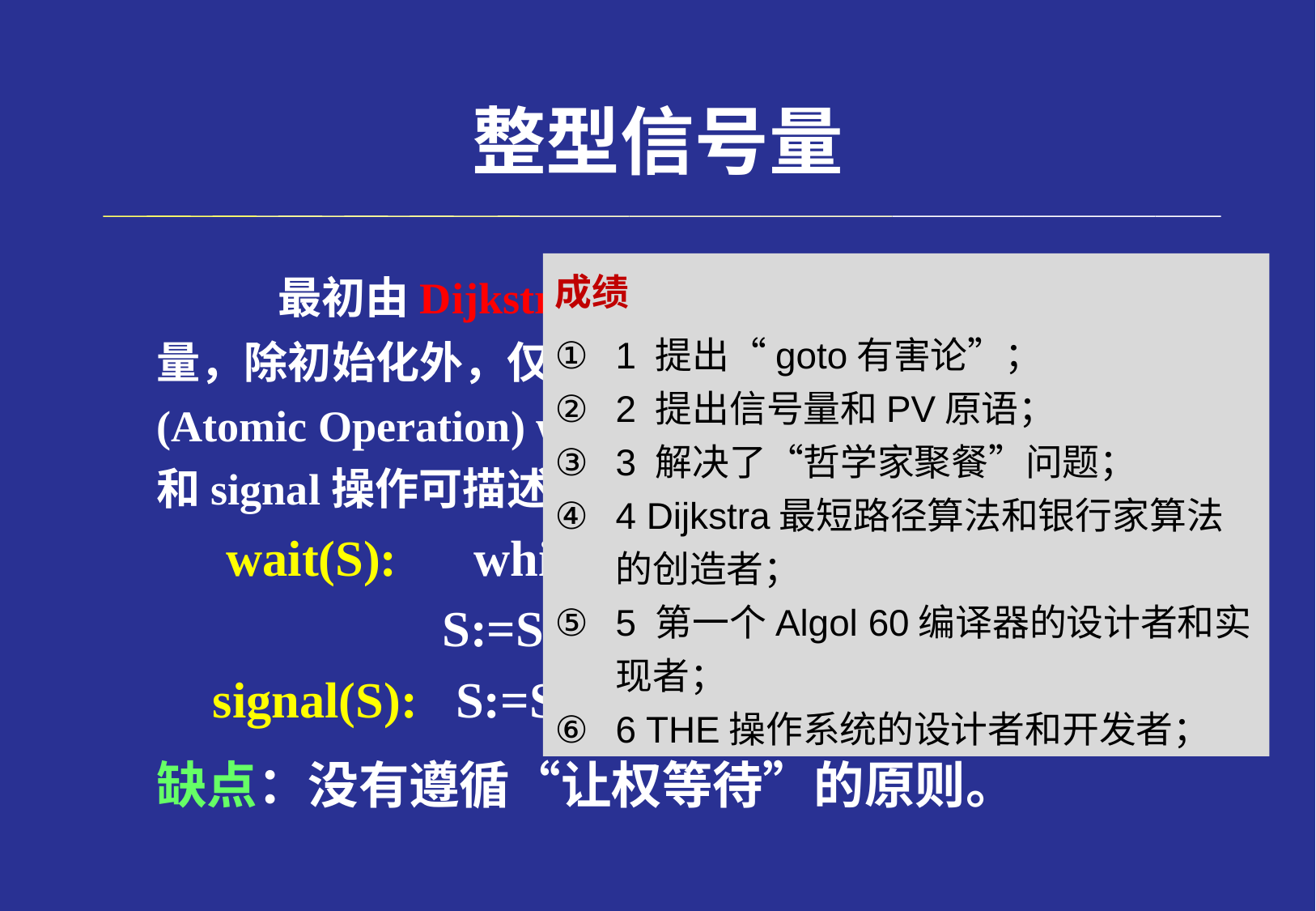

# 整型信号量
		最初由Dijkstra把整型信号量定义为一个整型量，除初始化外，仅能通过两个标准的原子操作(Atomic Operation) wait(S)和signal(S)来访问。wait和signal操作可描述为：
     wait(S):      while S≤0 do no-op
                          S:=S-1;
        signal(S):   S:=S+1;
	缺点：没有遵循“让权等待”的原则。
成绩
1 提出“goto有害论”；
2 提出信号量和PV原语；
3 解决了“哲学家聚餐”问题；
4 Dijkstra最短路径算法和银行家算法的创造者；
5 第一个Algol 60编译器的设计者和实现者；
6 THE操作系统的设计者和开发者；